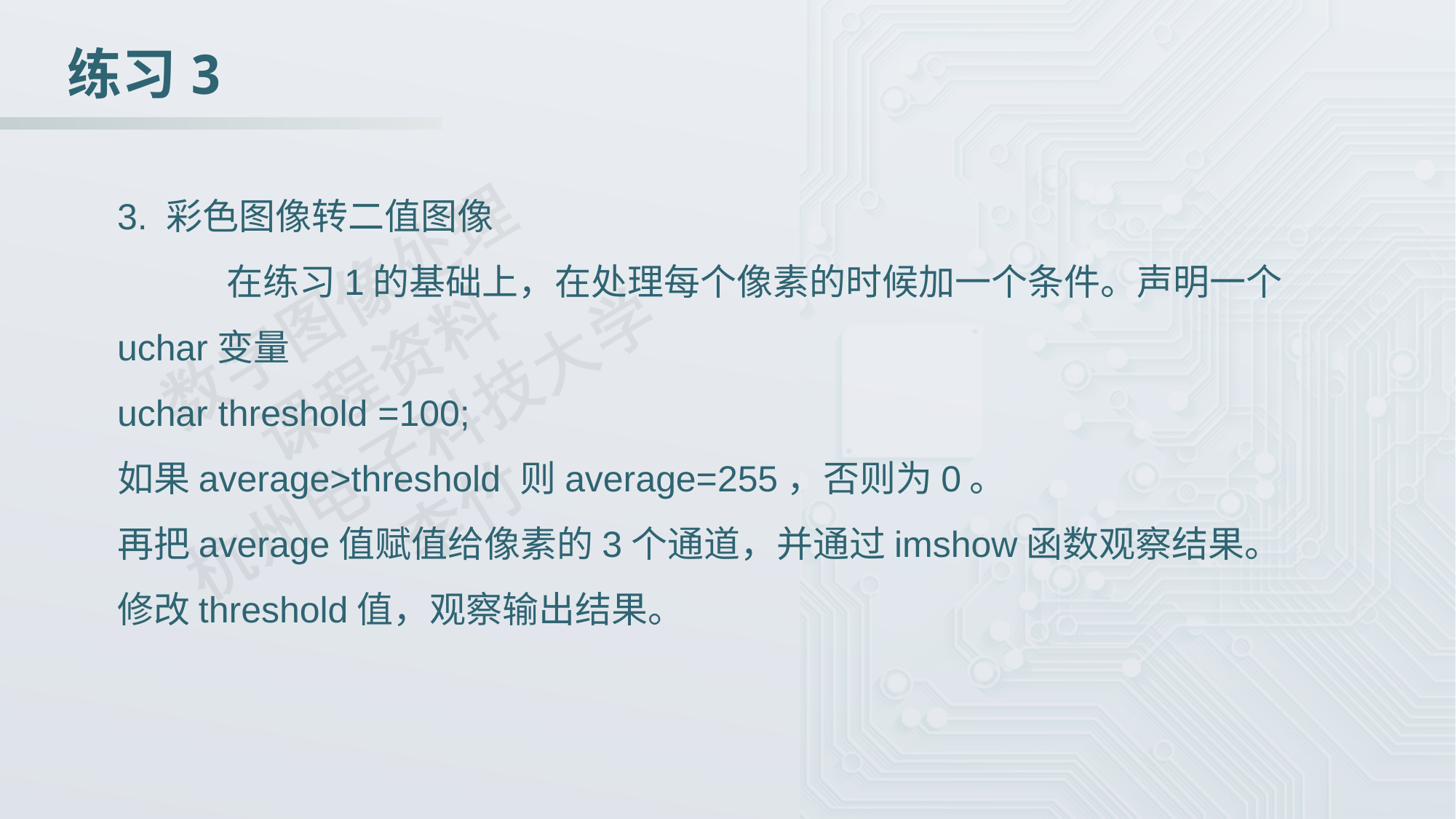

练习3

3. 彩色图像转二值图像
	在练习1的基础上，在处理每个像素的时候加一个条件。声明一个uchar变量
uchar threshold =100;
如果average>threshold 则average=255，否则为0。
再把average值赋值给像素的3个通道，并通过imshow函数观察结果。
修改threshold值，观察输出结果。